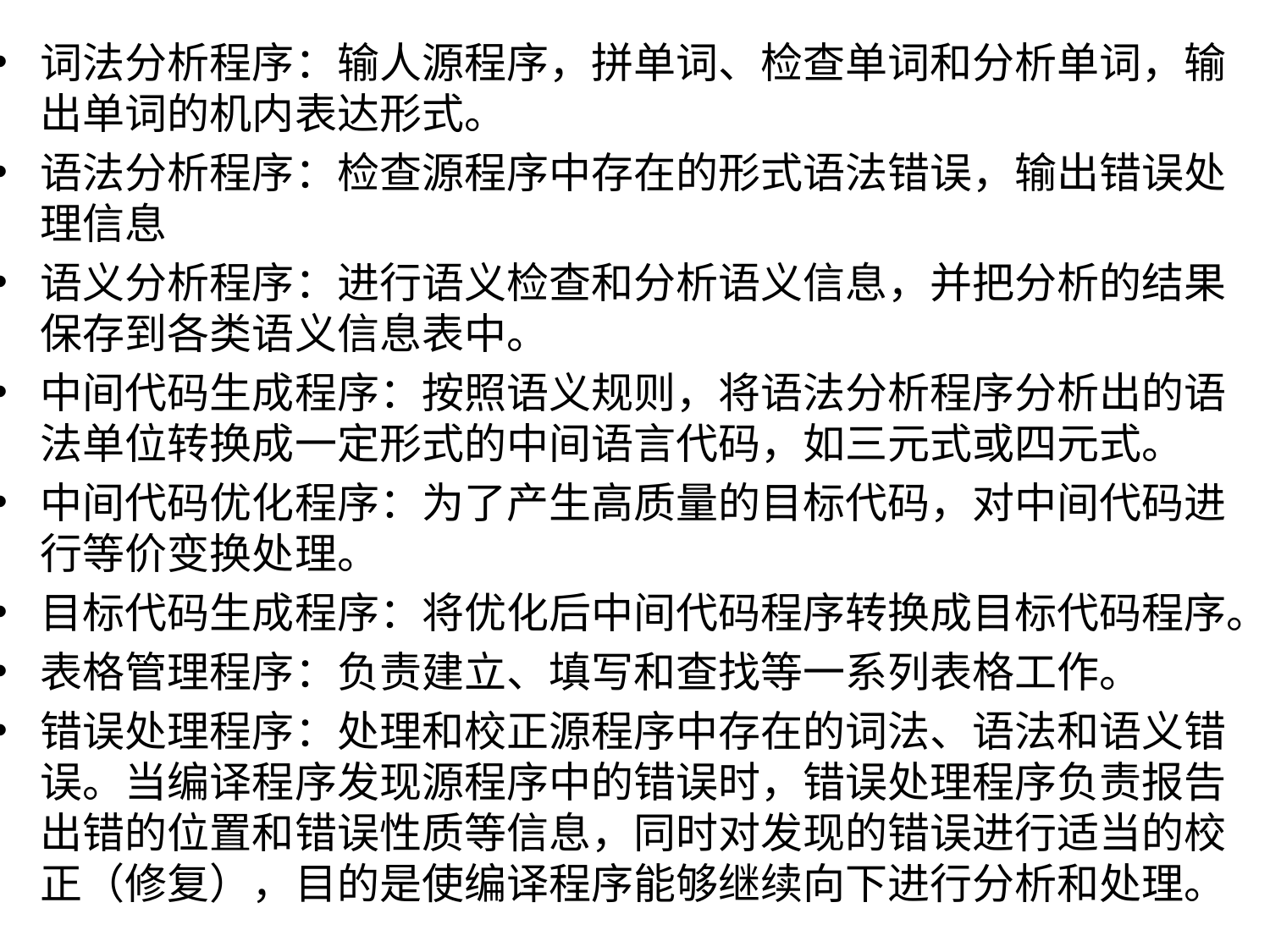

词法分析程序：输人源程序，拼单词、检查单词和分析单词，输出单词的机内表达形式。
语法分析程序：检查源程序中存在的形式语法错误，输出错误处理信息
语义分析程序：进行语义检查和分析语义信息，并把分析的结果保存到各类语义信息表中。
中间代码生成程序：按照语义规则，将语法分析程序分析出的语法单位转换成一定形式的中间语言代码，如三元式或四元式。
中间代码优化程序：为了产生高质量的目标代码，对中间代码进行等价变换处理。
目标代码生成程序：将优化后中间代码程序转换成目标代码程序。
表格管理程序：负责建立、填写和查找等一系列表格工作。
错误处理程序：处理和校正源程序中存在的词法、语法和语义错误。当编译程序发现源程序中的错误时，错误处理程序负责报告出错的位置和错误性质等信息，同时对发现的错误进行适当的校正（修复），目的是使编译程序能够继续向下进行分析和处理。